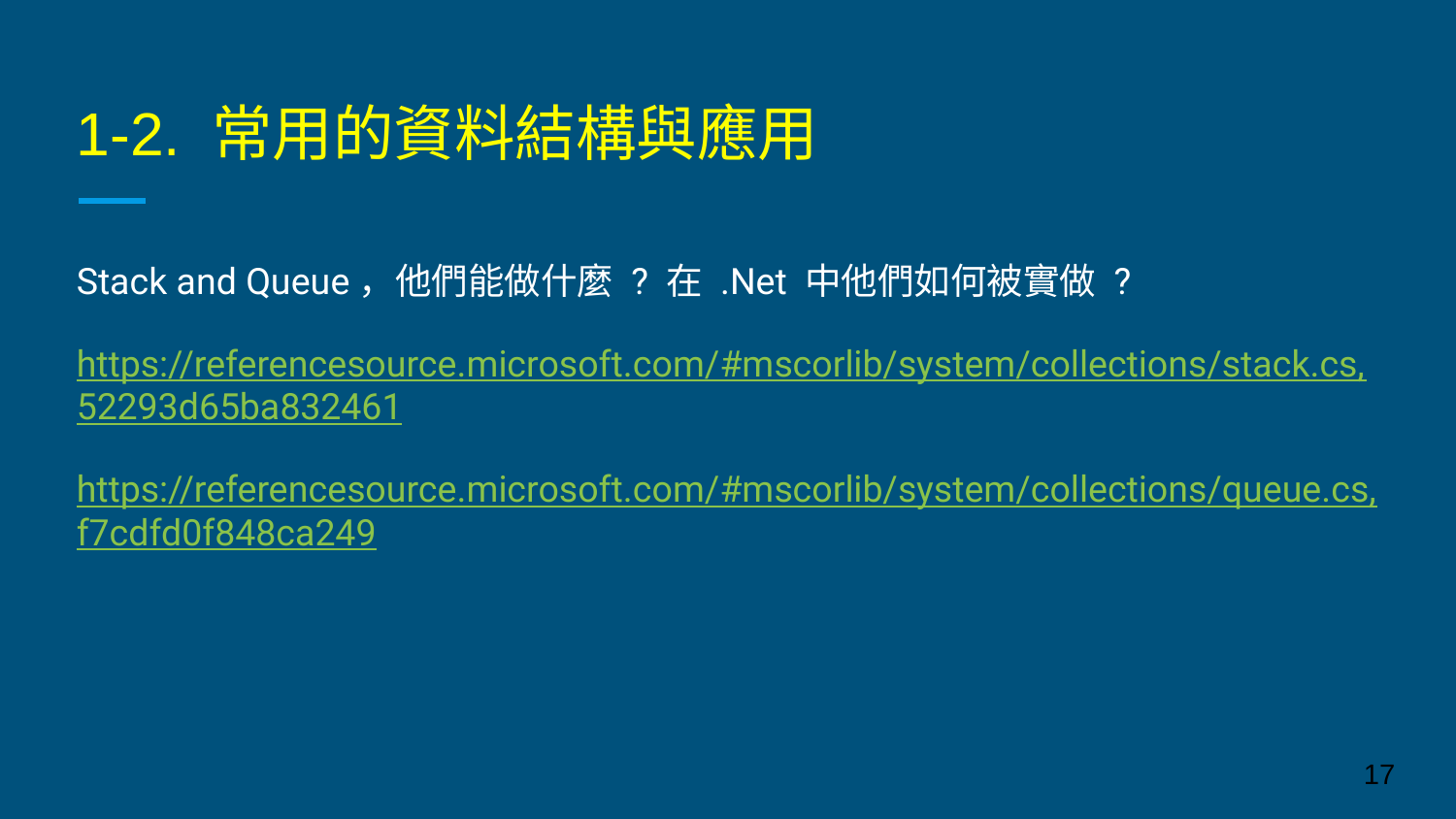

# 1-2. 常用的資料結構與應用
Stack and Queue，他們能做什麼 ? 在 .Net 中他們如何被實做 ?
https://referencesource.microsoft.com/#mscorlib/system/collections/stack.cs,52293d65ba832461
https://referencesource.microsoft.com/#mscorlib/system/collections/queue.cs,f7cdfd0f848ca249

17